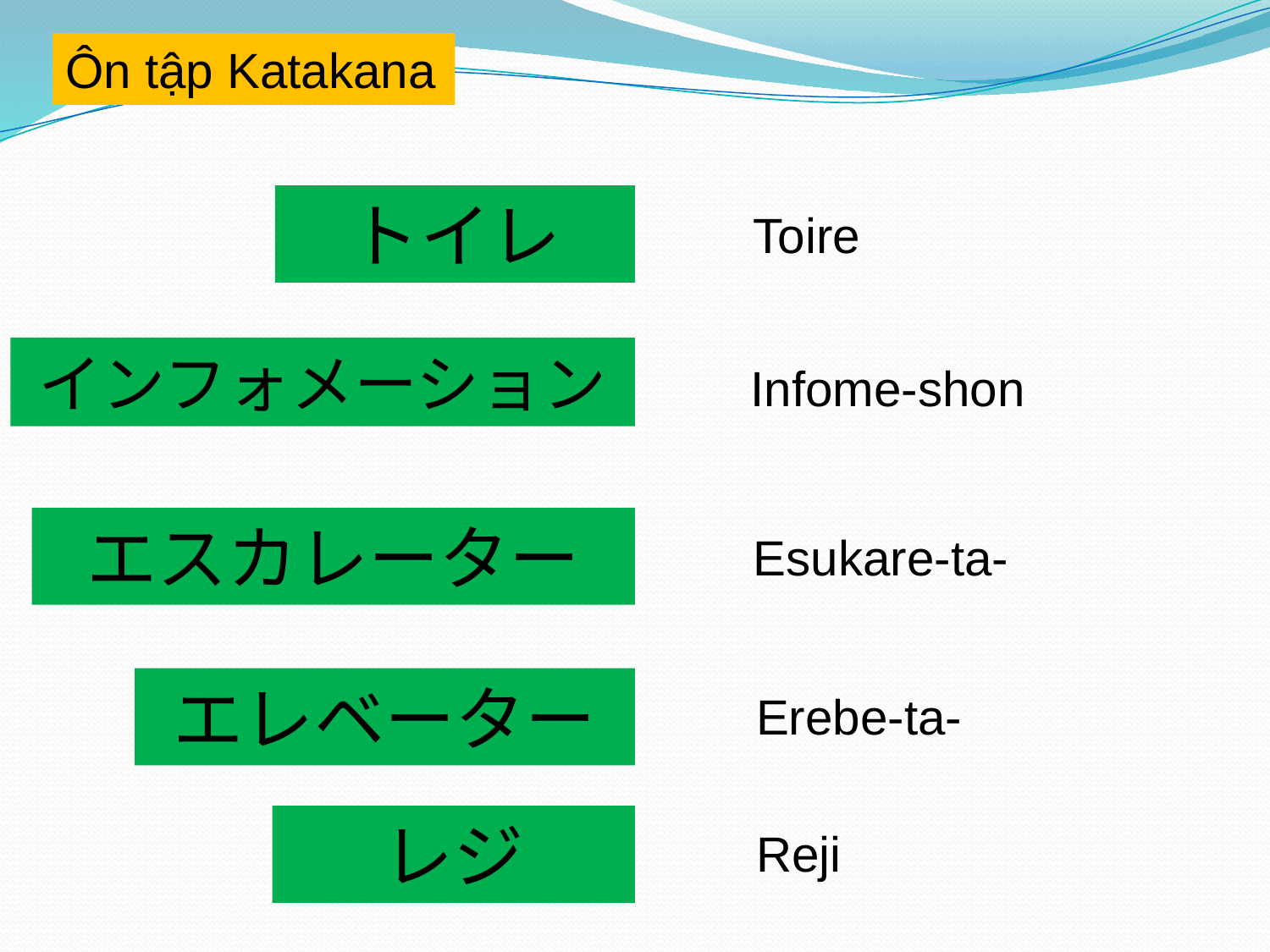

Ôn tập Katakana
トイレ
Toire
インフォメーション
Infome-shon
エスカレーター
Esukare-ta-
エレベーター
Erebe-ta-
レジ
Reji